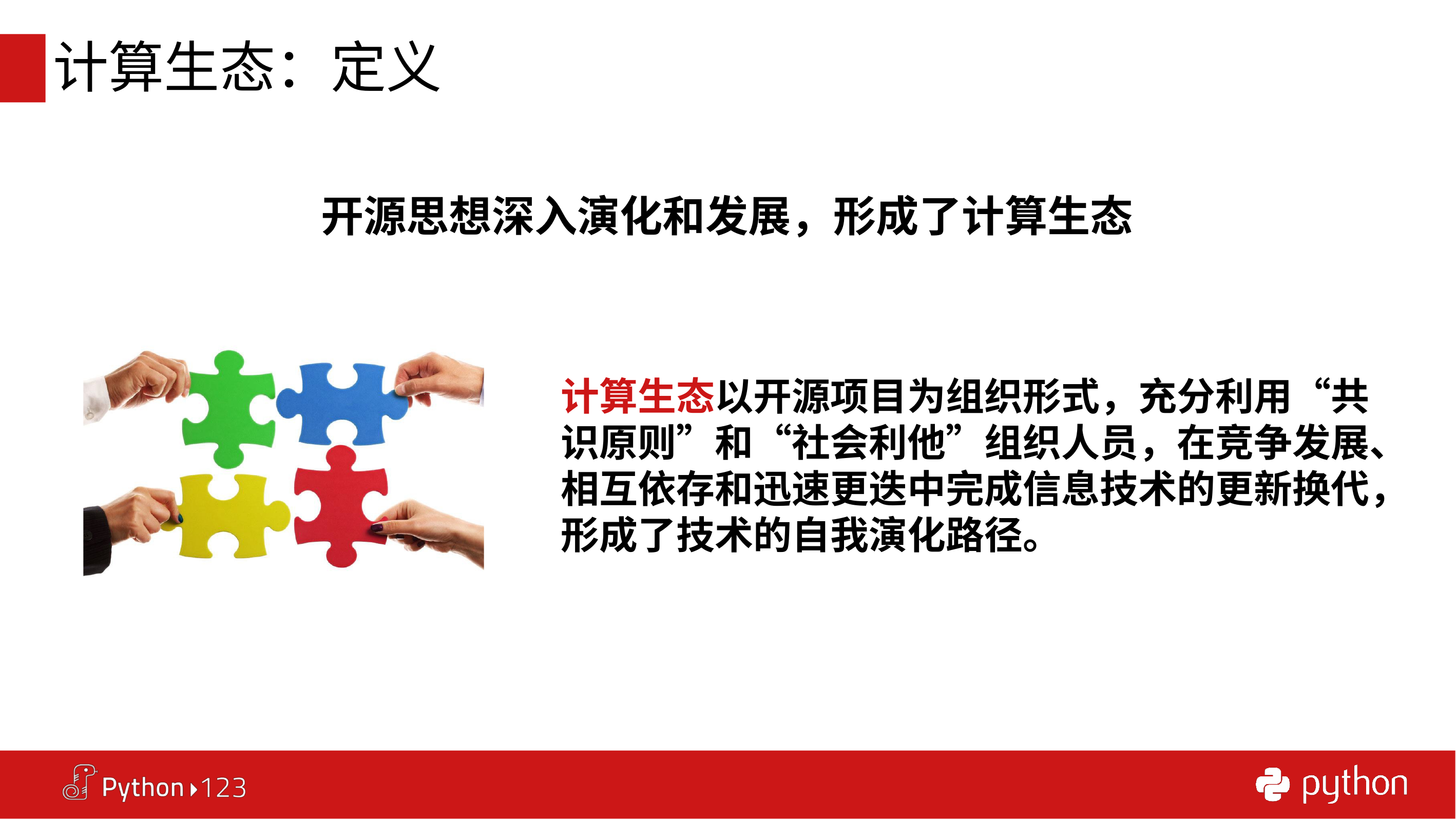

# 计算生态：定义

开源思想深入演化和发展，形成了计算生态

计算生态以开源项目为组织形式，充分利用“共 识原则”和“社会利他”组织人员，在竞争发展、 相互依存和迅速更迭中完成信息技术的更新换代， 形成了技术的自我演化路径。